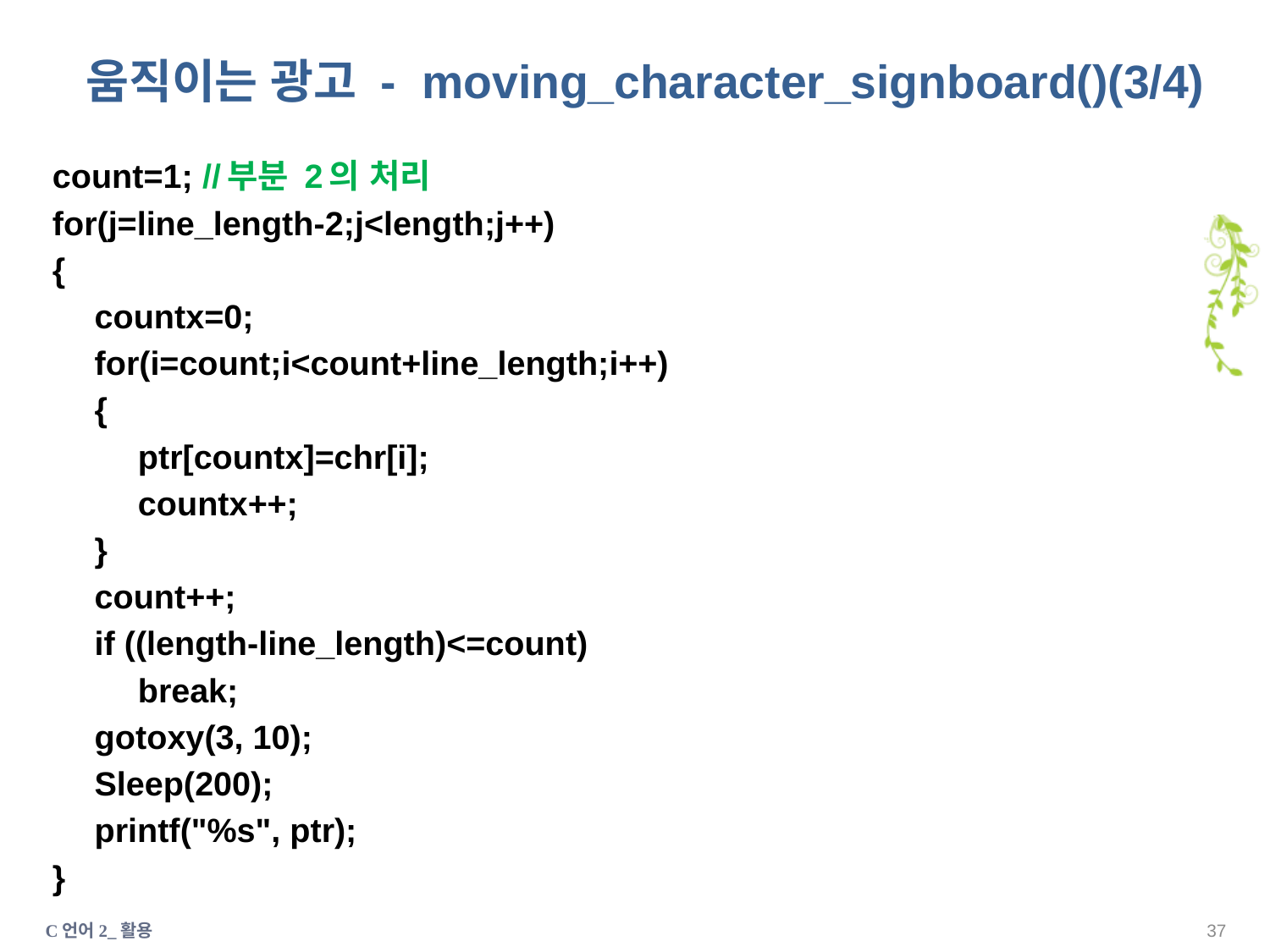

# 움직이는 광고 -  moving_character_signboard()(3/4)
count=1; //부분 2의 처리
for(j=line_length-2;j<length;j++)
{
countx=0;
for(i=count;i<count+line_length;i++)
{
ptr[countx]=chr[i];
countx++;
}
count++;
if ((length-line_length)<=count)
break;
gotoxy(3, 10);
Sleep(200);
printf("%s", ptr);
}

C언어2_활용
37